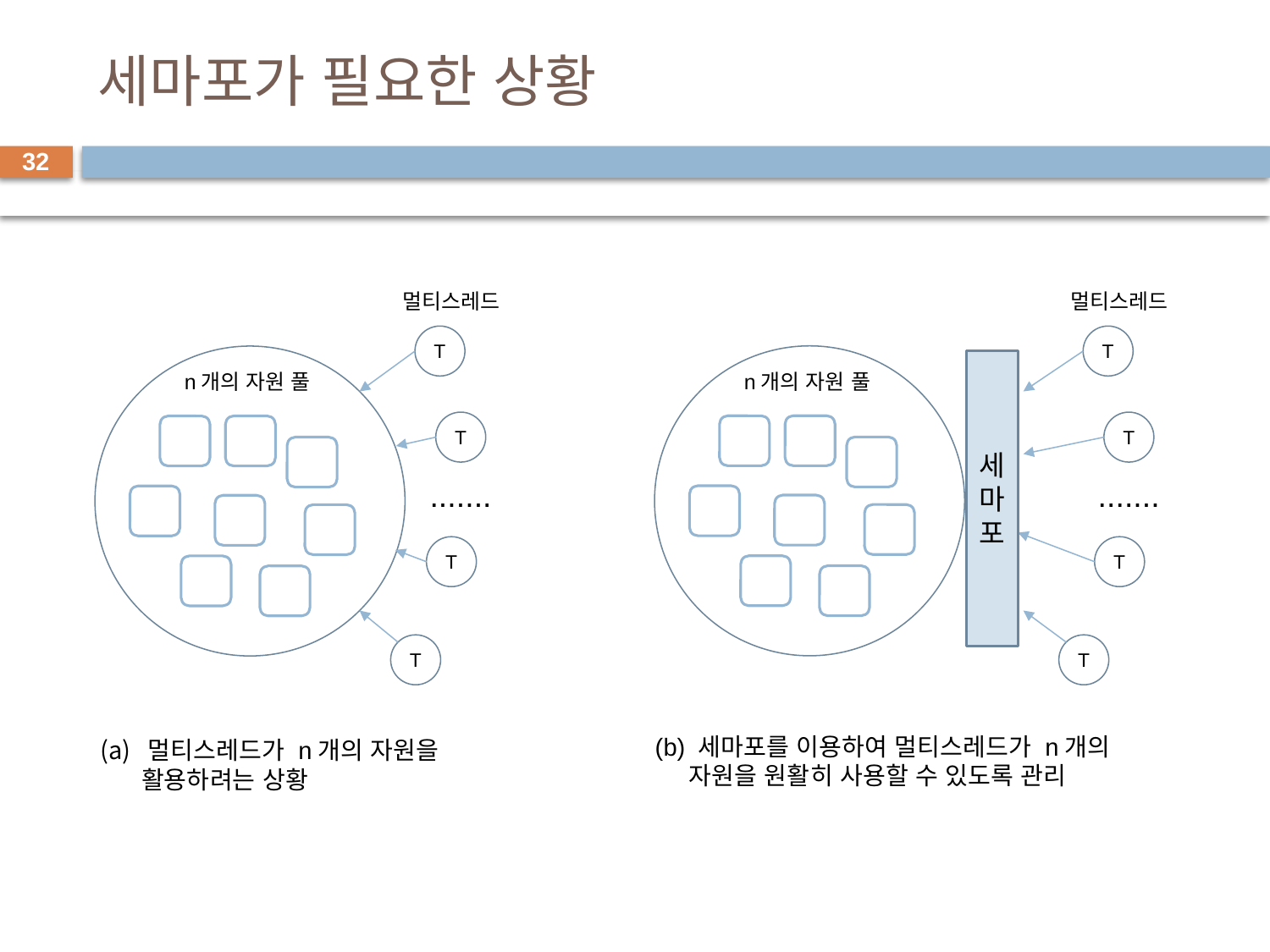

# 세마포가 필요한 상황
32
멀티스레드
멀티스레드
T
T

세
마
포
n개의 자원 풀
n개의 자원 풀
T
T

.......
.......

T
T

T
T
(b) 세마포를 이용하여 멀티스레드가 n개의
    자원을 원활히 사용할 수 있도록 관리
멀티스레드가 n개의 자원을
     활용하려는 상황